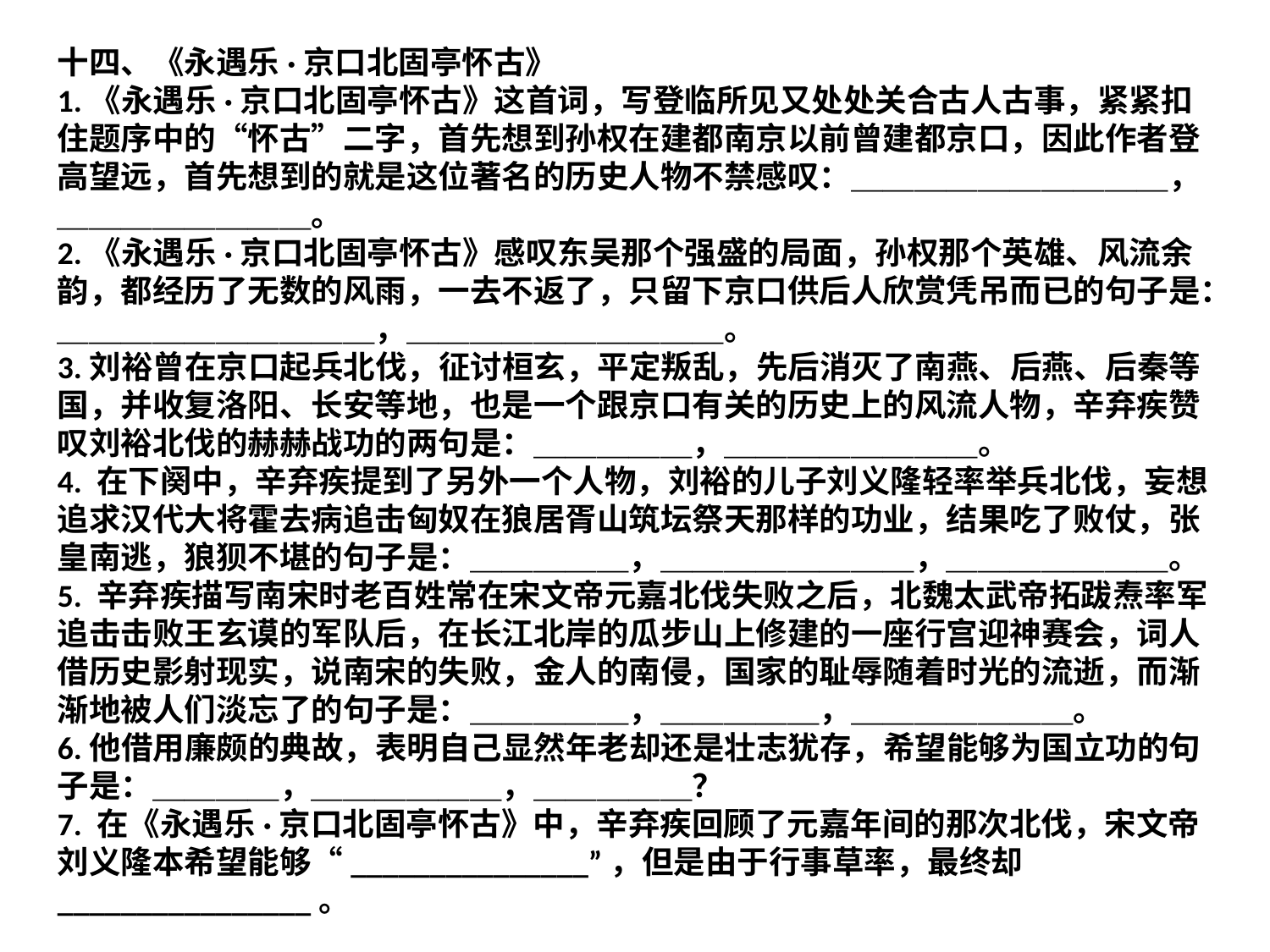

十四、《永遇乐·京口北固亭怀古》
1.《永遇乐·京口北固亭怀古》这首词，写登临所见又处处关合古人古事，紧紧扣住题序中的“怀古”二字，首先想到孙权在建都南京以前曾建都京口，因此作者登高望远，首先想到的就是这位著名的历史人物不禁感叹：＿＿＿＿＿＿＿＿＿＿，＿＿＿＿＿＿＿＿。
2.《永遇乐·京口北固亭怀古》感叹东吴那个强盛的局面，孙权那个英雄、风流余韵，都经历了无数的风雨，一去不返了，只留下京口供后人欣赏凭吊而已的句子是：＿＿＿＿＿＿＿＿＿＿，＿＿＿＿＿＿＿＿＿＿。
3.刘裕曾在京口起兵北伐，征讨桓玄，平定叛乱，先后消灭了南燕、后燕、后秦等国，并收复洛阳、长安等地，也是一个跟京口有关的历史上的风流人物，辛弃疾赞叹刘裕北伐的赫赫战功的两句是：＿＿＿＿＿，＿＿＿＿＿＿＿＿。
4. 在下阕中，辛弃疾提到了另外一个人物，刘裕的儿子刘义隆轻率举兵北伐，妄想追求汉代大将霍去病追击匈奴在狼居胥山筑坛祭天那样的功业，结果吃了败仗，张皇南逃，狼狈不堪的句子是：＿＿＿＿＿，＿＿＿＿＿＿＿＿，＿＿＿＿＿＿＿。
5. 辛弃疾描写南宋时老百姓常在宋文帝元嘉北伐失败之后，北魏太武帝拓跋焘率军追击击败王玄谟的军队后，在长江北岸的瓜步山上修建的一座行宫迎神赛会，词人借历史影射现实，说南宋的失败，金人的南侵，国家的耻辱随着时光的流逝，而渐渐地被人们淡忘了的句子是：＿＿＿＿＿，＿＿＿＿＿，＿＿＿＿＿＿＿。
6.他借用廉颇的典故，表明自己显然年老却还是壮志犹存，希望能够为国立功的句子是：＿＿＿＿，＿＿＿＿＿＿，＿＿＿＿＿？
7. 在《永遇乐·京口北固亭怀古》中，辛弃疾回顾了元嘉年间的那次北伐，宋文帝刘义隆本希望能够“_______________”，但是由于行事草率，最终却________________。